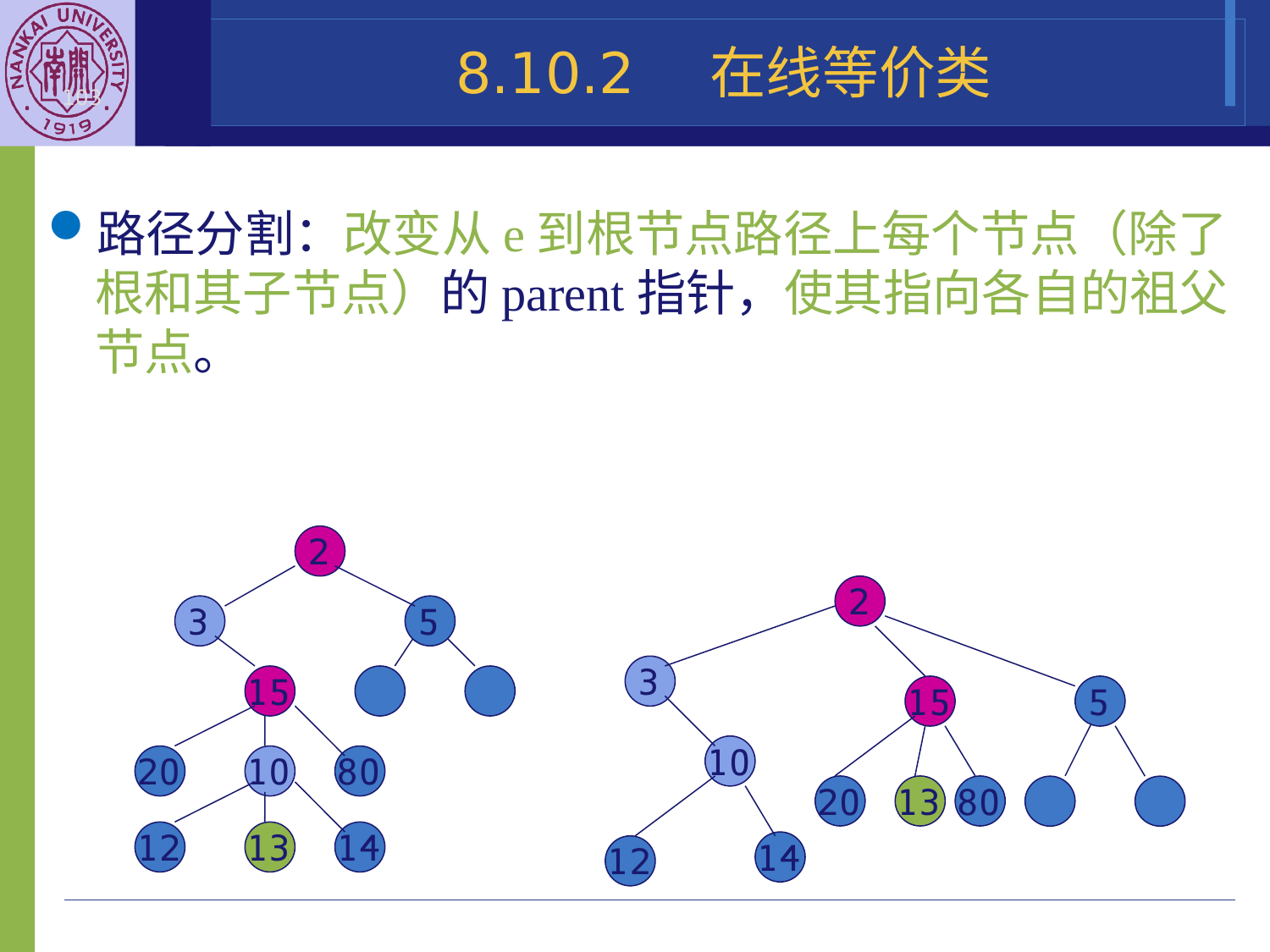

8.10.2	在线等价类
103

路径分割：改变从e到根节点路径上每个节点（除了根和其子节点）的parent指针，使其指向各自的祖父节点。
2

2
3
5

3
15

15
5

10
20
10
80

20
13
80

12
13
14
14
12
103